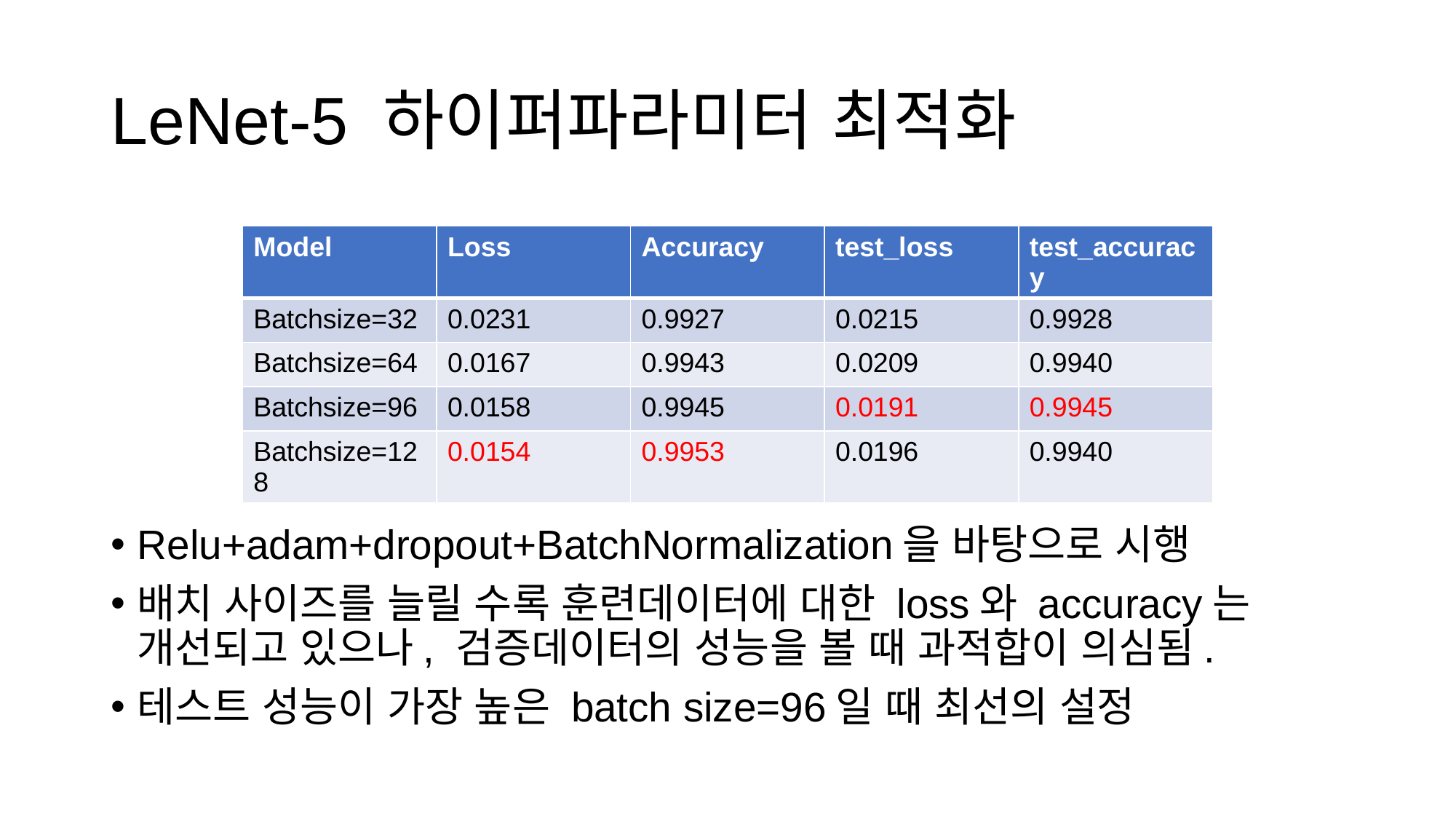

# LeNet-5 하이퍼파라미터 최적화

Relu+adam+dropout+BatchNormalization을 바탕으로 시행
배치 사이즈를 늘릴 수록 훈련데이터에 대한 loss와 accuracy는 개선되고 있으나, 검증데이터의 성능을 볼 때 과적합이 의심됨.
테스트 성능이 가장 높은 batch size=96일 때 최선의 설정

| Model | Loss | Accuracy | test\_loss | test\_accuracy |
| --- | --- | --- | --- | --- |
| Batchsize=32 | 0.0231 | 0.9927 | 0.0215 | 0.9928 |
| Batchsize=64 | 0.0167 | 0.9943 | 0.0209 | 0.9940 |
| Batchsize=96 | 0.0158 | 0.9945 | 0.0191 | 0.9945 |
| Batchsize=128 | 0.0154 | 0.9953 | 0.0196 | 0.9940 |